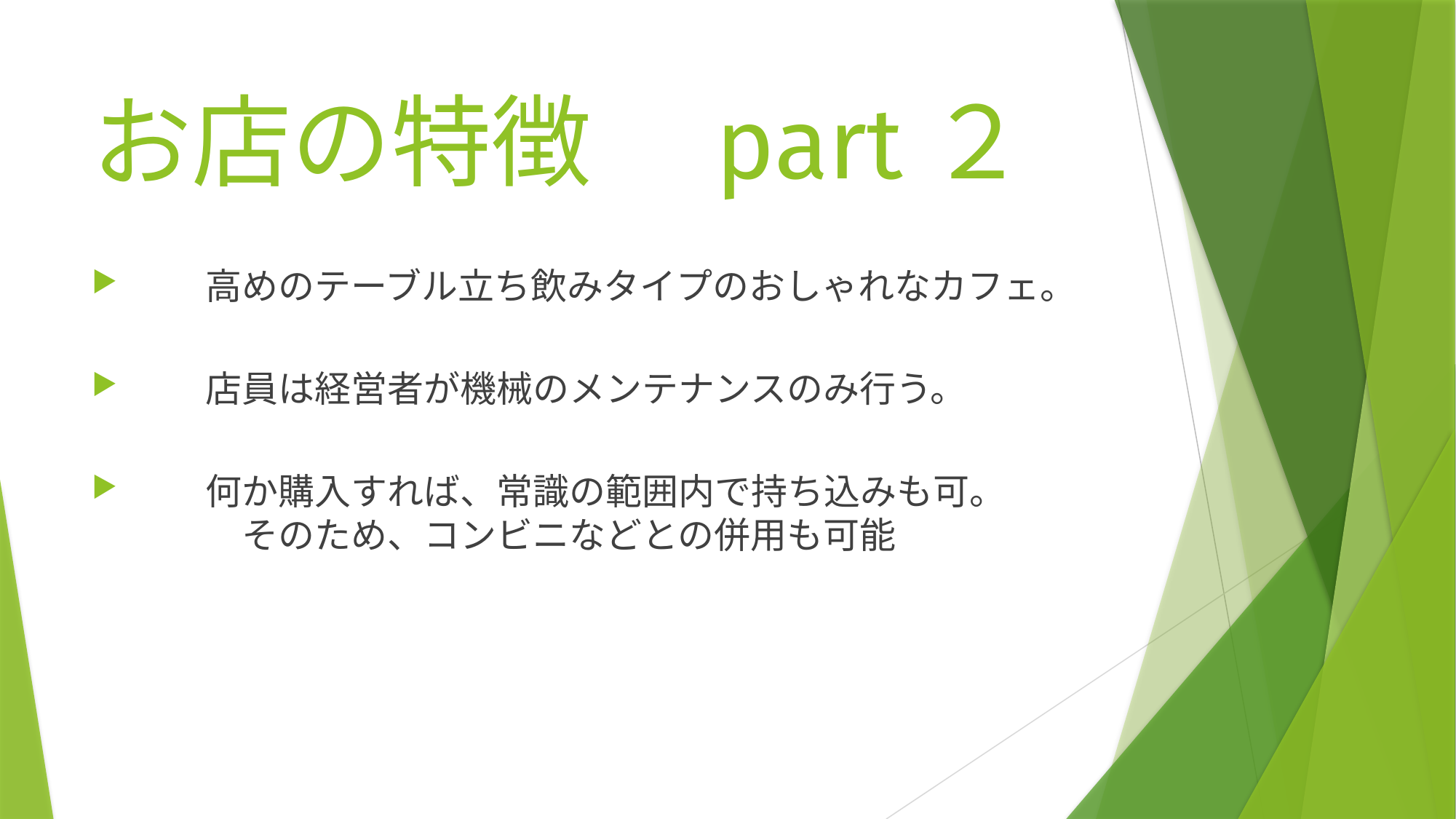

# お店の特徴　part２
　　高めのテーブル立ち飲みタイプのおしゃれなカフェ。
　　店員は経営者が機械のメンテナンスのみ行う。
　　何か購入すれば、常識の範囲内で持ち込みも可。
　　　そのため、コンビニなどとの併用も可能